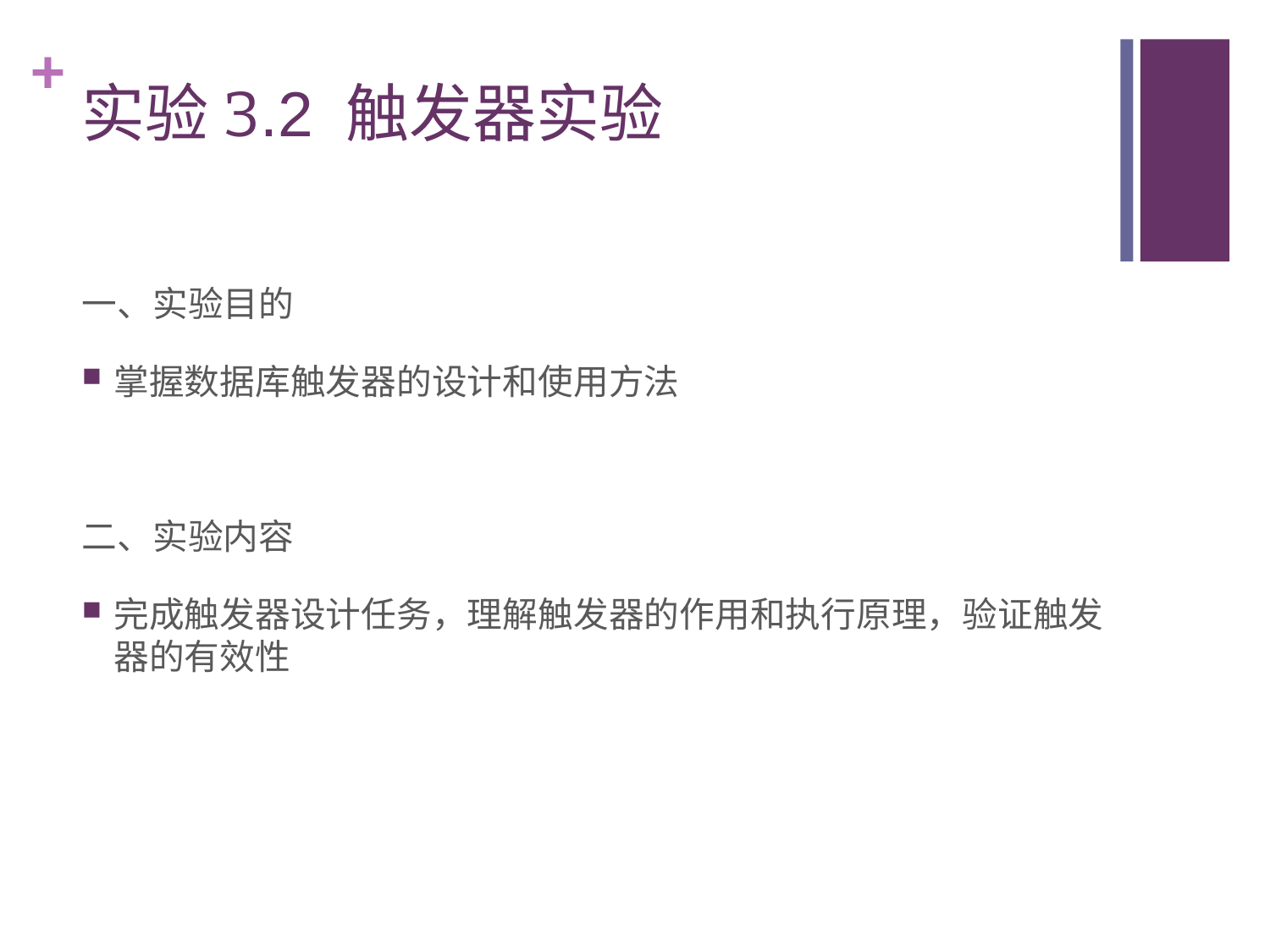

# 实验3.2 触发器实验
一、实验目的
掌握数据库触发器的设计和使用方法

二、实验内容
完成触发器设计任务，理解触发器的作用和执行原理，验证触发器的有效性